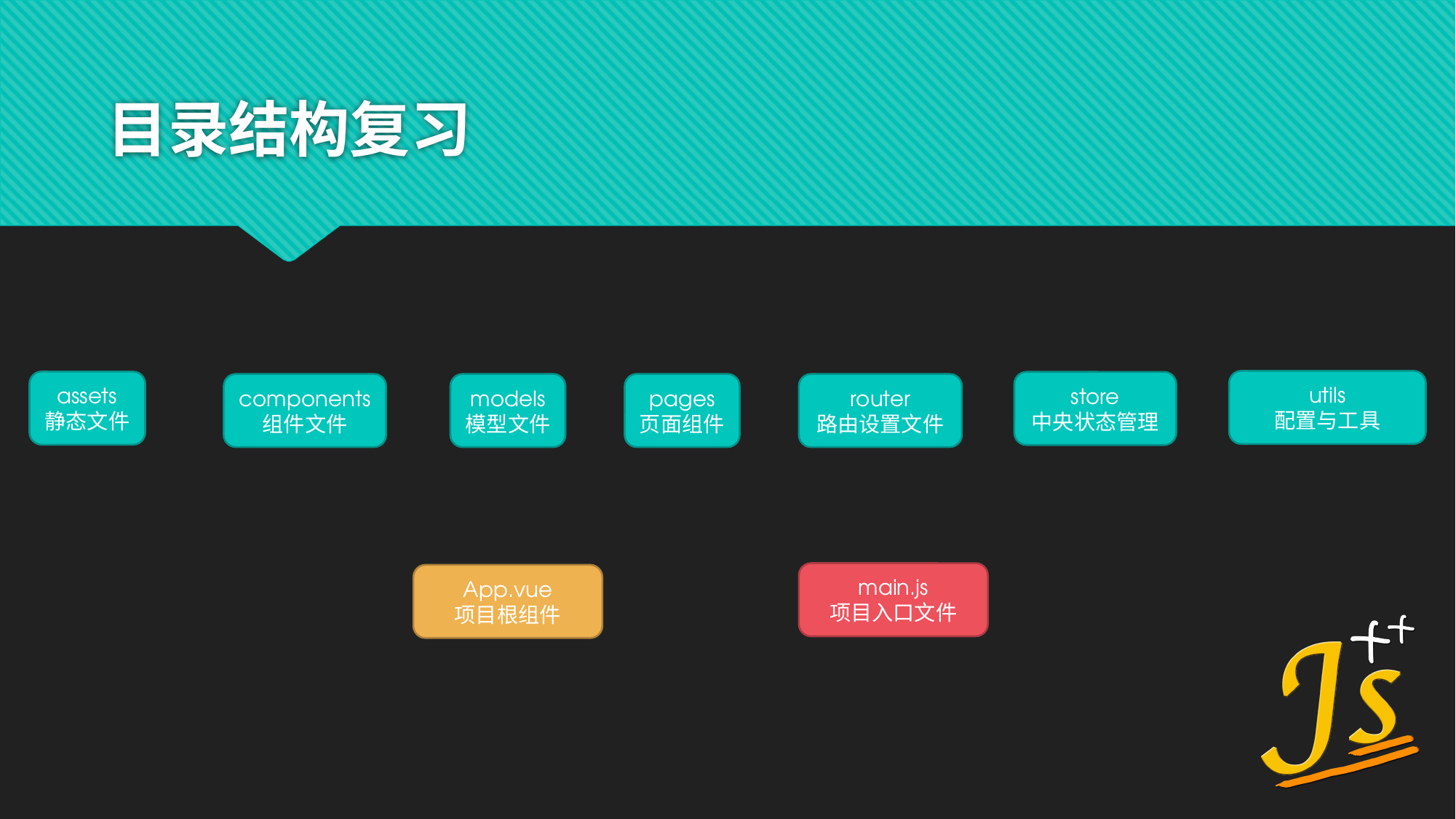

# 目录结构复习
utils
配置与工具
assets
静态文件
store
中央状态管理
models
模型文件
pages
页面组件
components
组件文件
router
路由设置文件
main.js
项目入口文件
App.vue
项目根组件